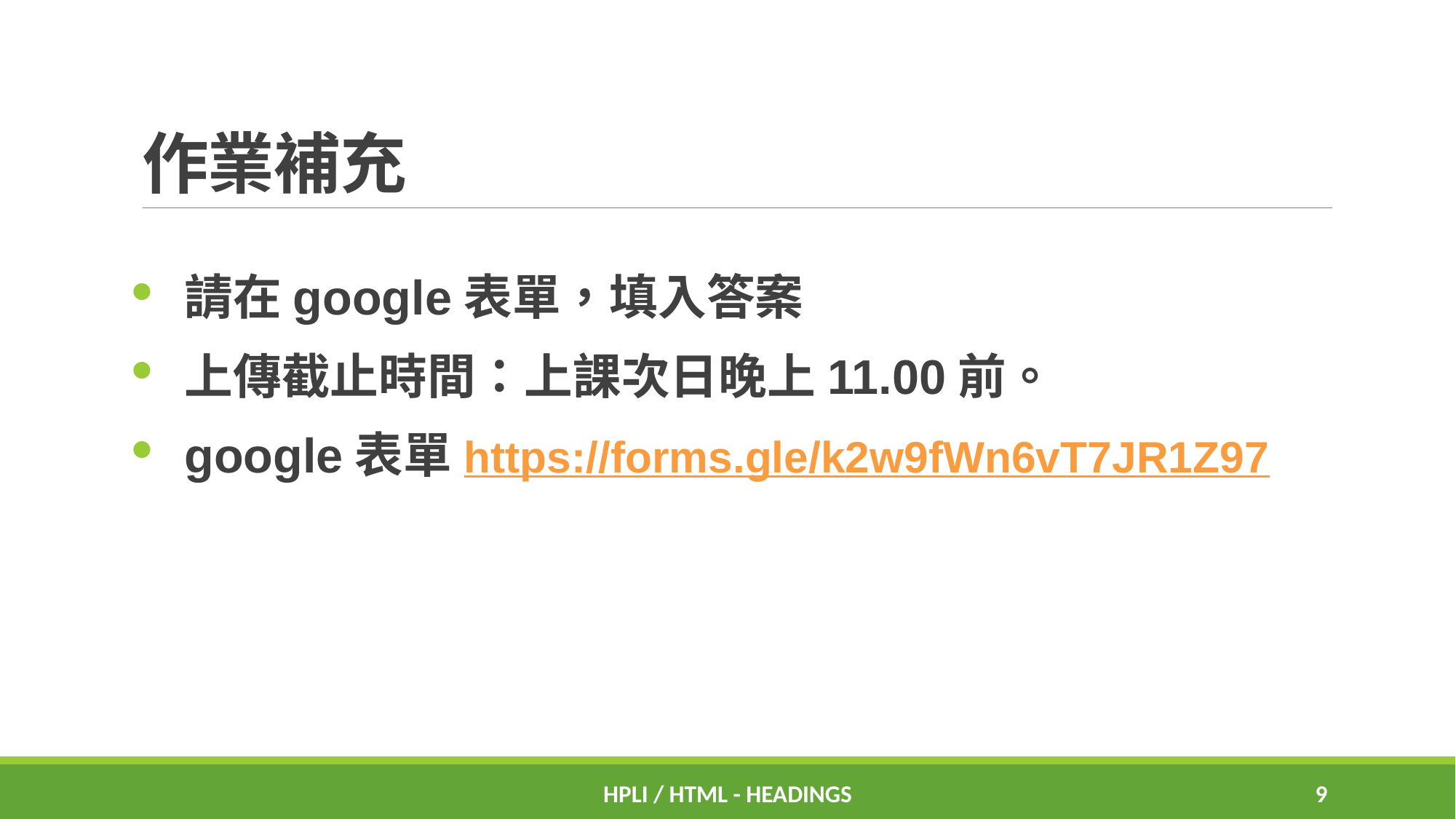

# 作業補充
請在google表單，填入答案
上傳截止時間：上課次日晚上11.00前。
google表單https://forms.gle/k2w9fWn6vT7JR1Z97
HPLI / HTML - Headings
9